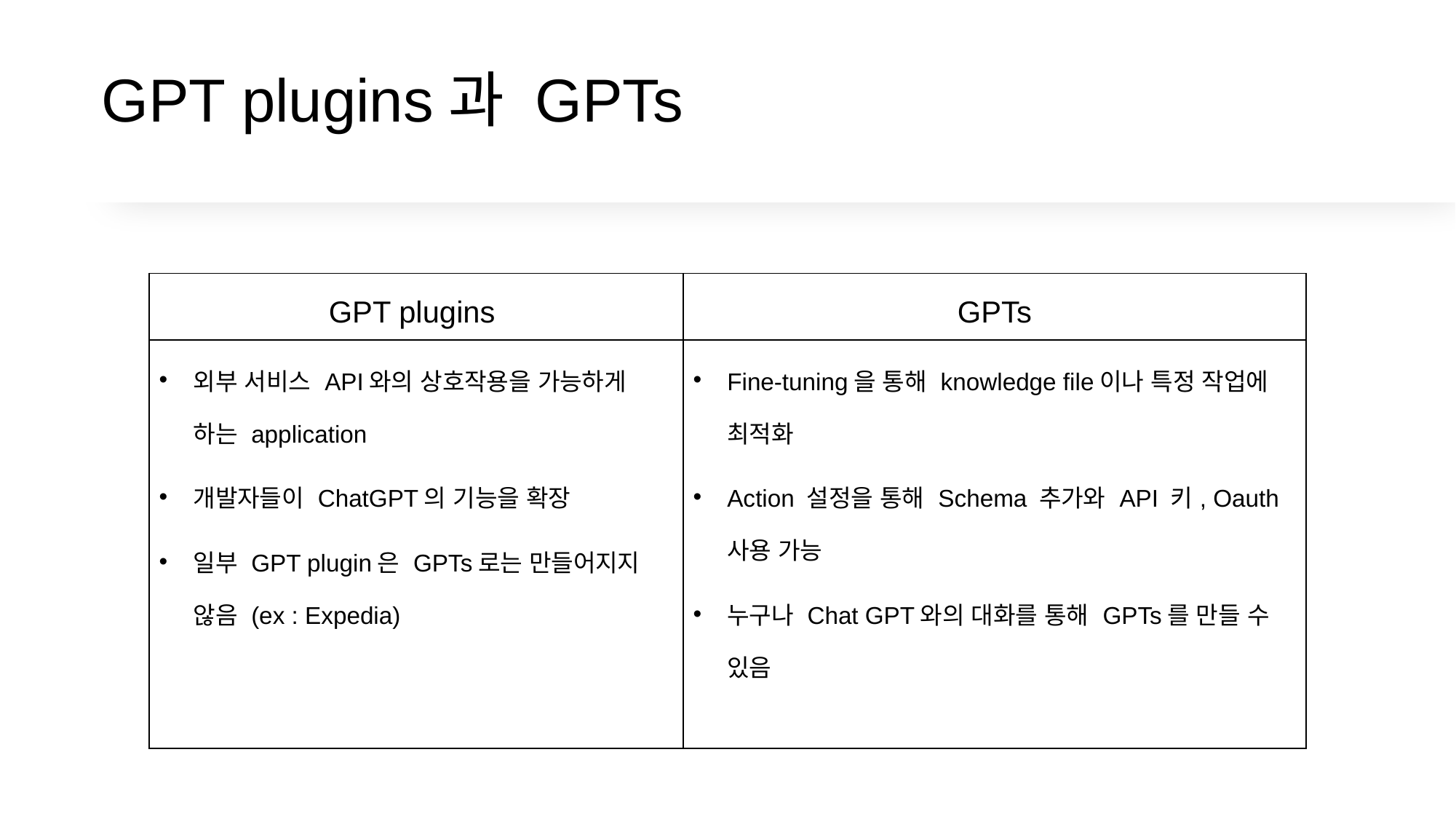

# GPT plugins과 GPTs
| GPT plugins | GPTs |
| --- | --- |
| 외부 서비스 API와의 상호작용을 가능하게 하는 application 개발자들이 ChatGPT의 기능을 확장 일부 GPT plugin은 GPTs로는 만들어지지 않음 (ex : Expedia) | Fine-tuning을 통해 knowledge file이나 특정 작업에 최적화 Action 설정을 통해 Schema 추가와 API 키, Oauth 사용 가능 누구나 Chat GPT와의 대화를 통해 GPTs를 만들 수 있음 |